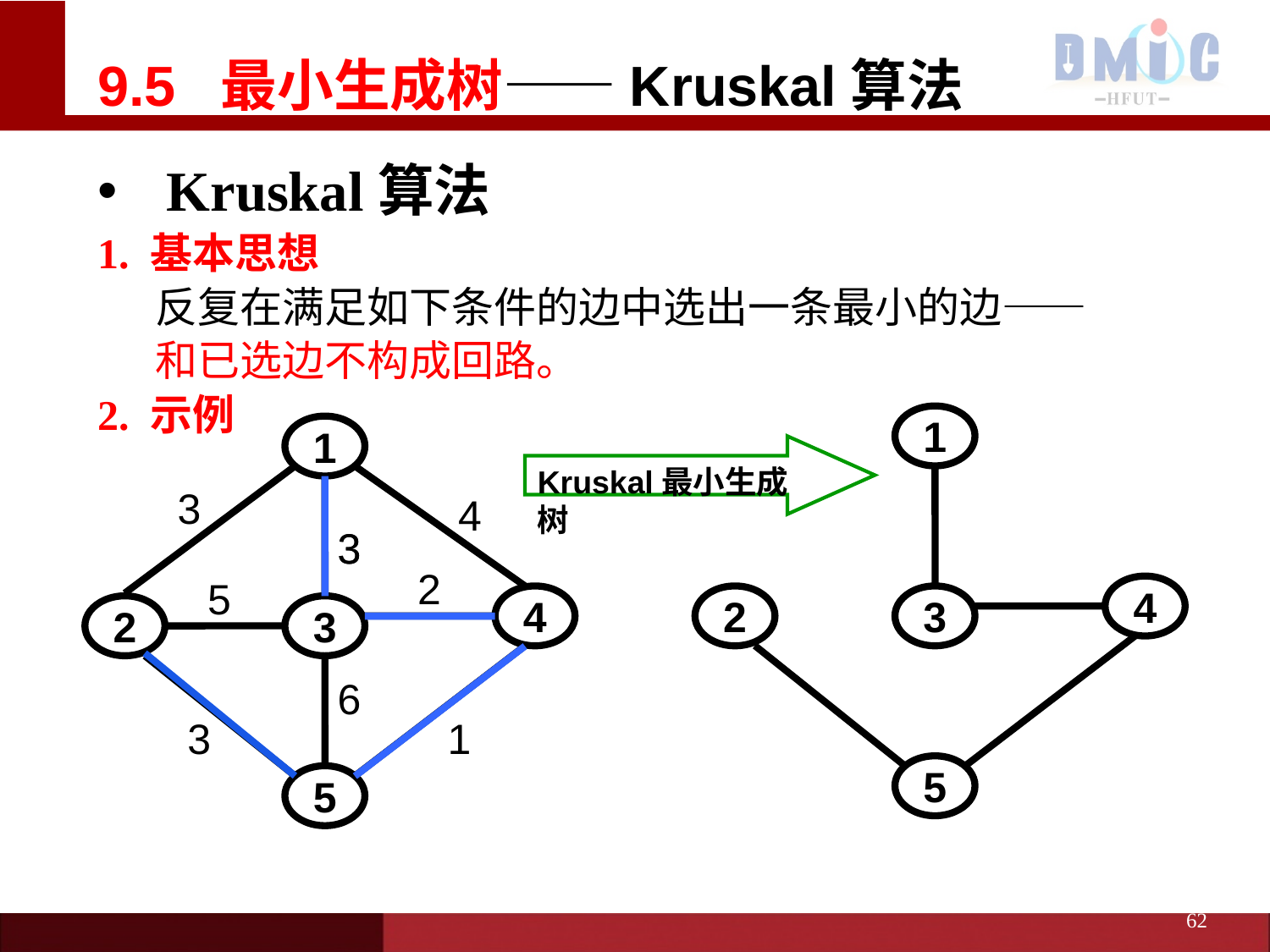

# 9.5  最小生成树——Kruskal算法
Kruskal算法
1. 基本思想
     反复在满足如下条件的边中选出一条最小的边——
     和已选边不构成回路。
2. 示例
1

4
2
3

5
1

3

4
3
3
2
5
4
2
3

6
3
1
5
Kruskal最小生成树

62